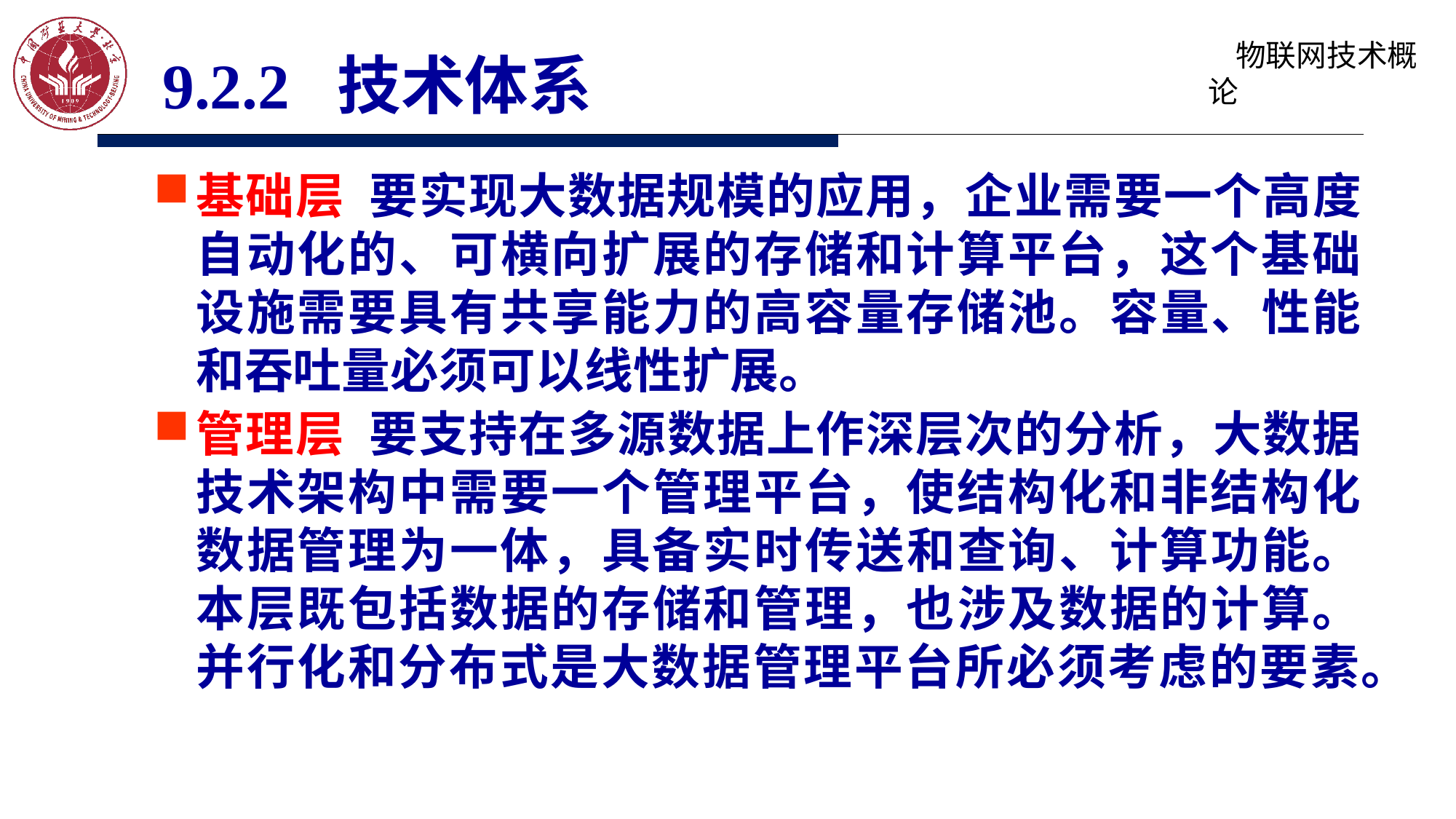

9.2.2  技术体系
基础层  要实现大数据规模的应用，企业需要一个高度自动化的、可横向扩展的存储和计算平台，这个基础设施需要具有共享能力的高容量存储池。容量、性能和吞吐量必须可以线性扩展。
管理层  要支持在多源数据上作深层次的分析，大数据技术架构中需要一个管理平台，使结构化和非结构化数据管理为一体，具备实时传送和查询、计算功能。本层既包括数据的存储和管理，也涉及数据的计算。并行化和分布式是大数据管理平台所必须考虑的要素。